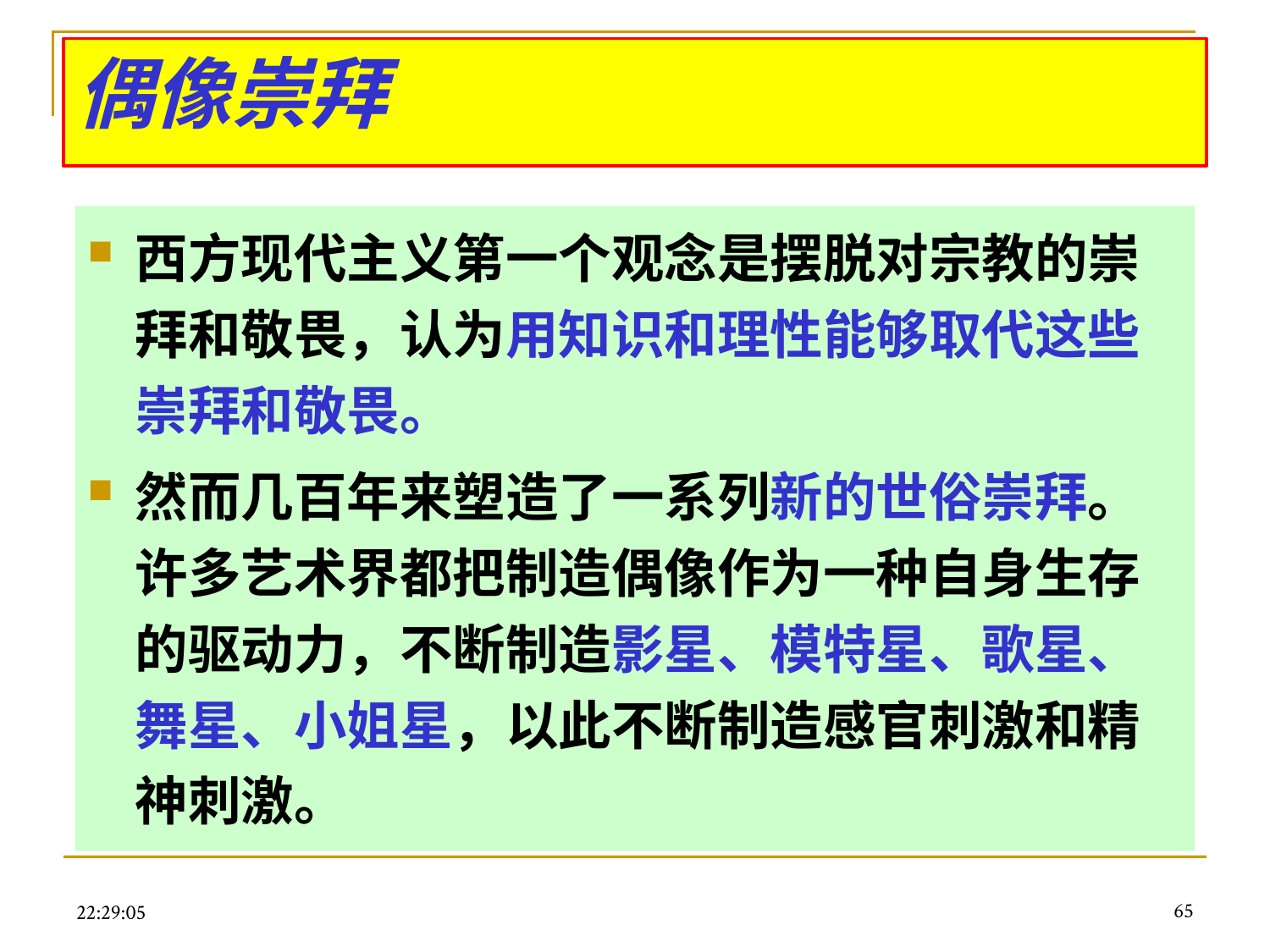

# 偶像崇拜
西方现代主义第一个观念是摆脱对宗教的崇拜和敬畏，认为用知识和理性能够取代这些崇拜和敬畏。
然而几百年来塑造了一系列新的世俗崇拜。许多艺术界都把制造偶像作为一种自身生存的驱动力，不断制造影星、模特星、歌星、舞星、小姐星，以此不断制造感官刺激和精神刺激。
22:29:05
65